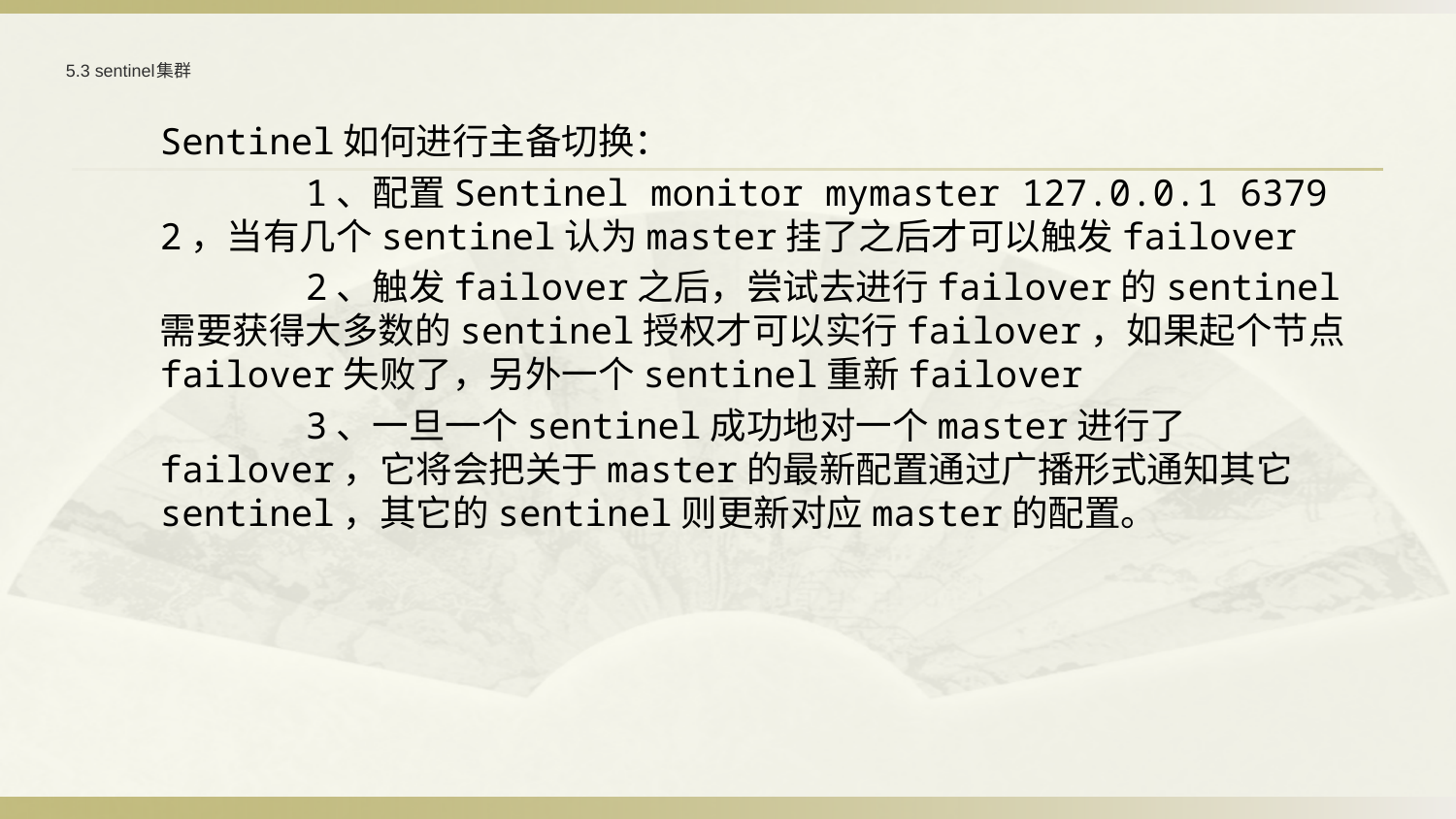

# 5.3 sentinel集群
Sentinel如何进行主备切换：
	1、配置Sentinel monitor mymaster 127.0.0.1 6379 2，当有几个sentinel认为master挂了之后才可以触发failover
	2、触发failover之后，尝试去进行failover的sentinel需要获得大多数的sentinel授权才可以实行failover，如果起个节点failover失败了，另外一个sentinel重新failover
	3、一旦一个sentinel成功地对一个master进行了failover，它将会把关于master的最新配置通过广播形式通知其它sentinel，其它的sentinel则更新对应master的配置。